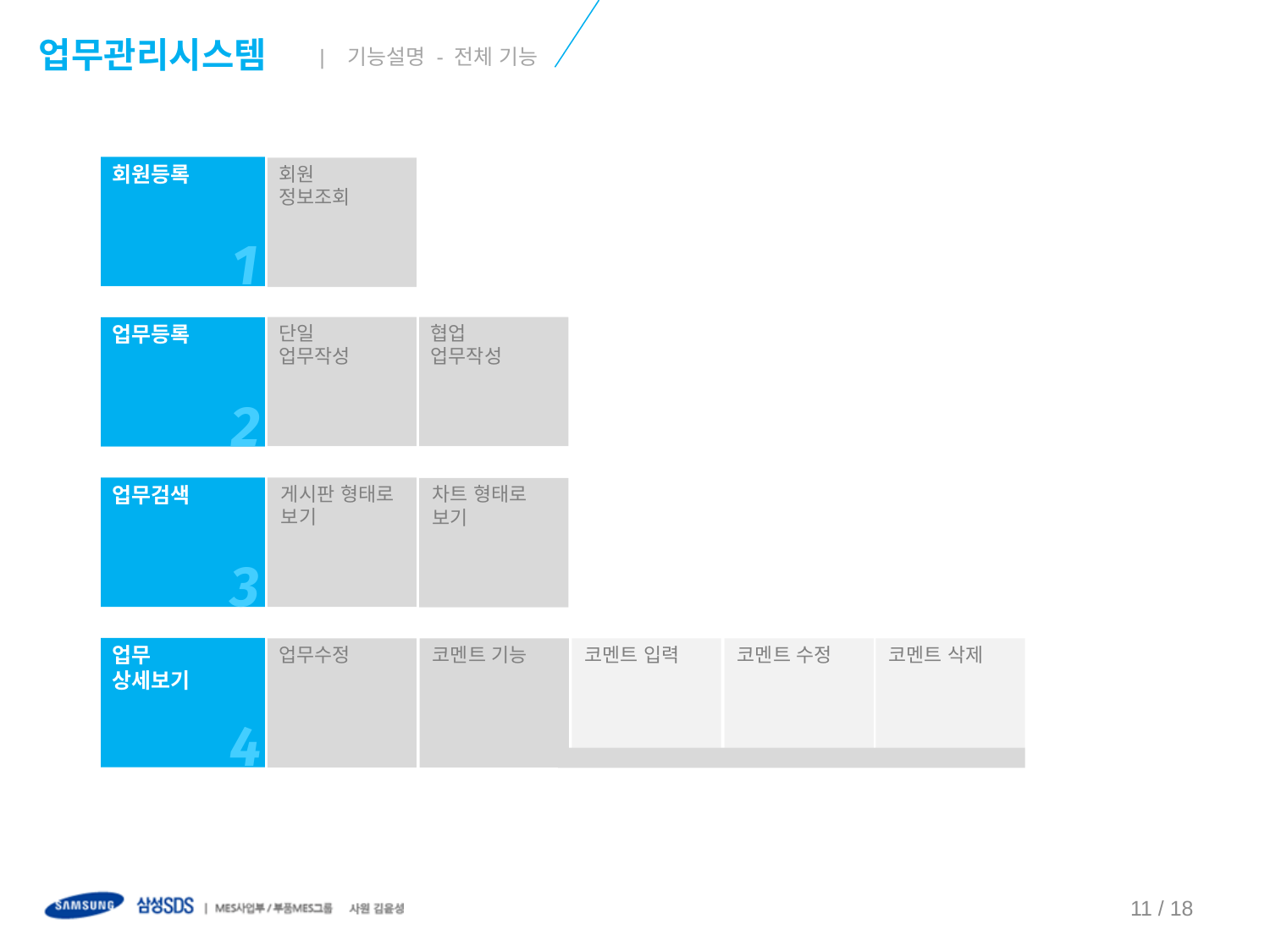

업무관리시스템
|   기능설명 - 전체 기능
회원등록

1
회원
정보조회

단일
업무작성

협업
업무작성

업무등록

2
업무검색

3
게시판 형태로
보기

차트 형태로
보기

업무
상세보기

4
업무수정

코멘트 기능

코멘트 입력

코멘트 수정

코멘트 삭제

11 / 18